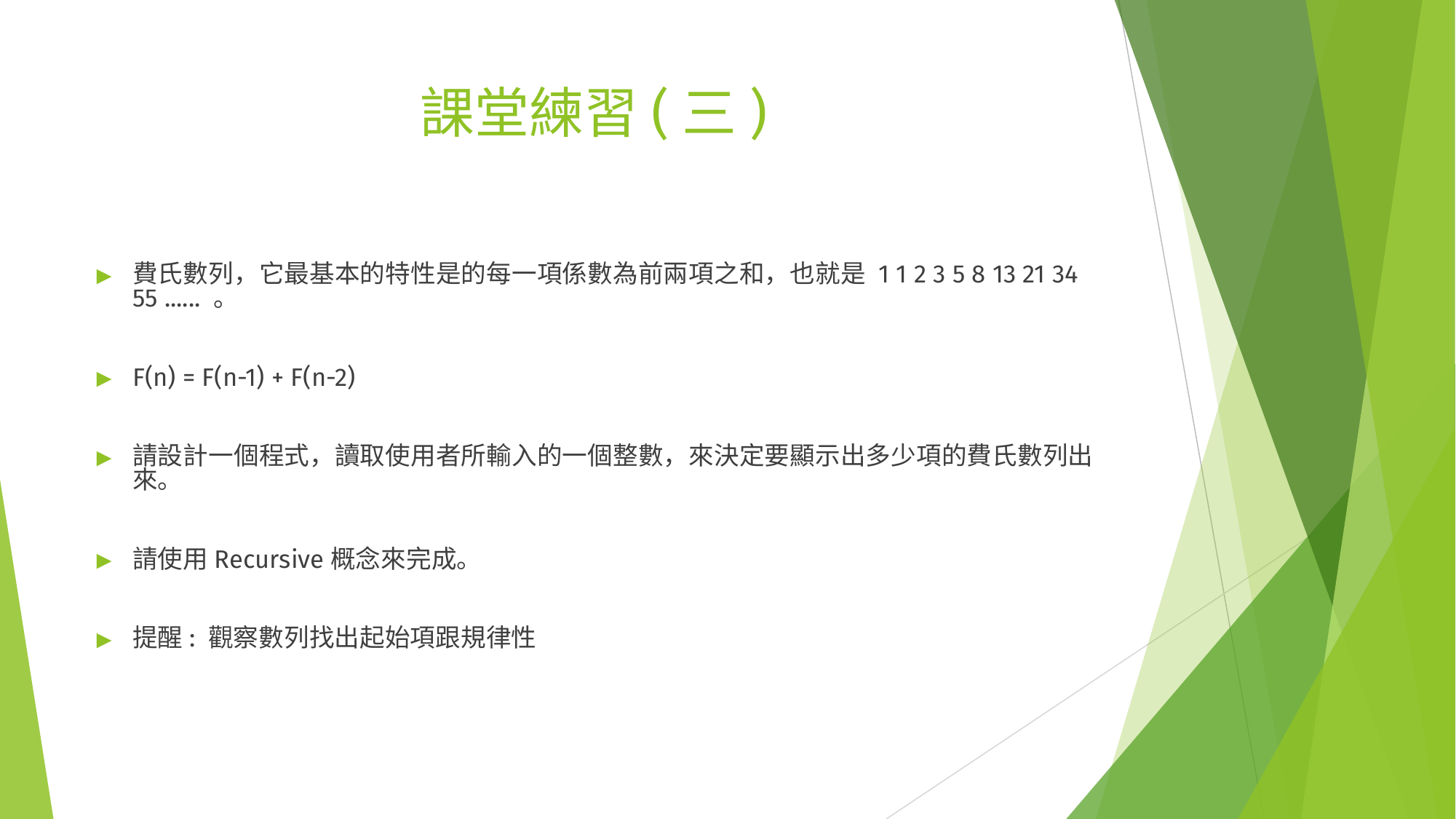

# 課堂練習(三)
費氏數列，它最基本的特性是的每一項係數為前兩項之和，也就是 1 1 2 3 5 8 13 21 34 55 ...... 。

F(n) = F(n-1) + F(n-2)

請設計一個程式，讀取使用者所輸入的一個整數，來決定要顯示出多少項的費氏數列出來。

請使用Recursive概念來完成。

提醒: 觀察數列找出起始項跟規律性